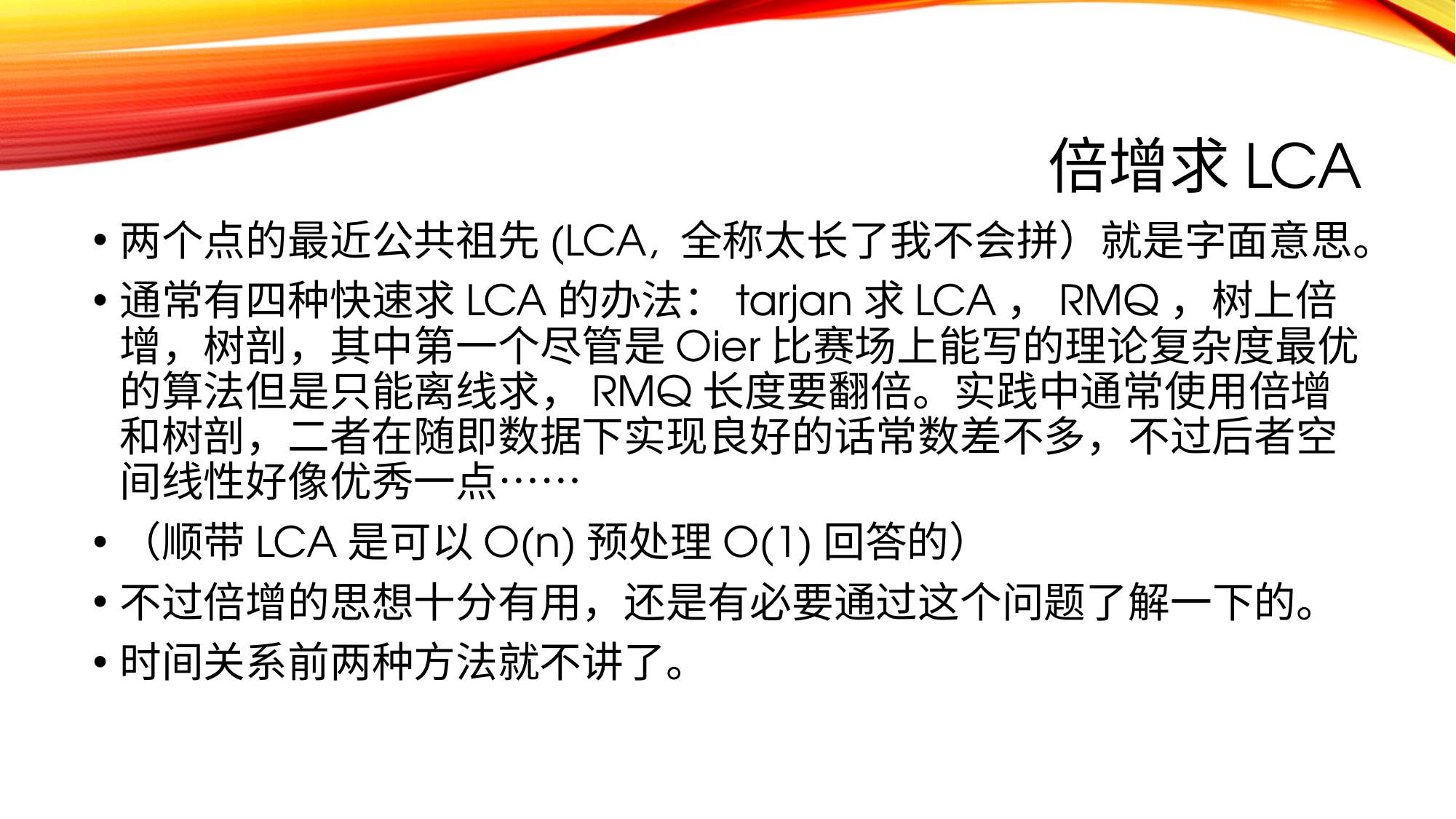

# 倍增求LCA
两个点的最近公共祖先(LCA, 全称太长了我不会拼）就是字面意思。
通常有四种快速求LCA的办法：tarjan求LCA，RMQ，树上倍增，树剖，其中第一个尽管是Oier比赛场上能写的理论复杂度最优的算法但是只能离线求，RMQ长度要翻倍。实践中通常使用倍增和树剖，二者在随即数据下实现良好的话常数差不多，不过后者空间线性好像优秀一点……
（顺带LCA是可以O(n)预处理O(1)回答的）
不过倍增的思想十分有用，还是有必要通过这个问题了解一下的。
时间关系前两种方法就不讲了。